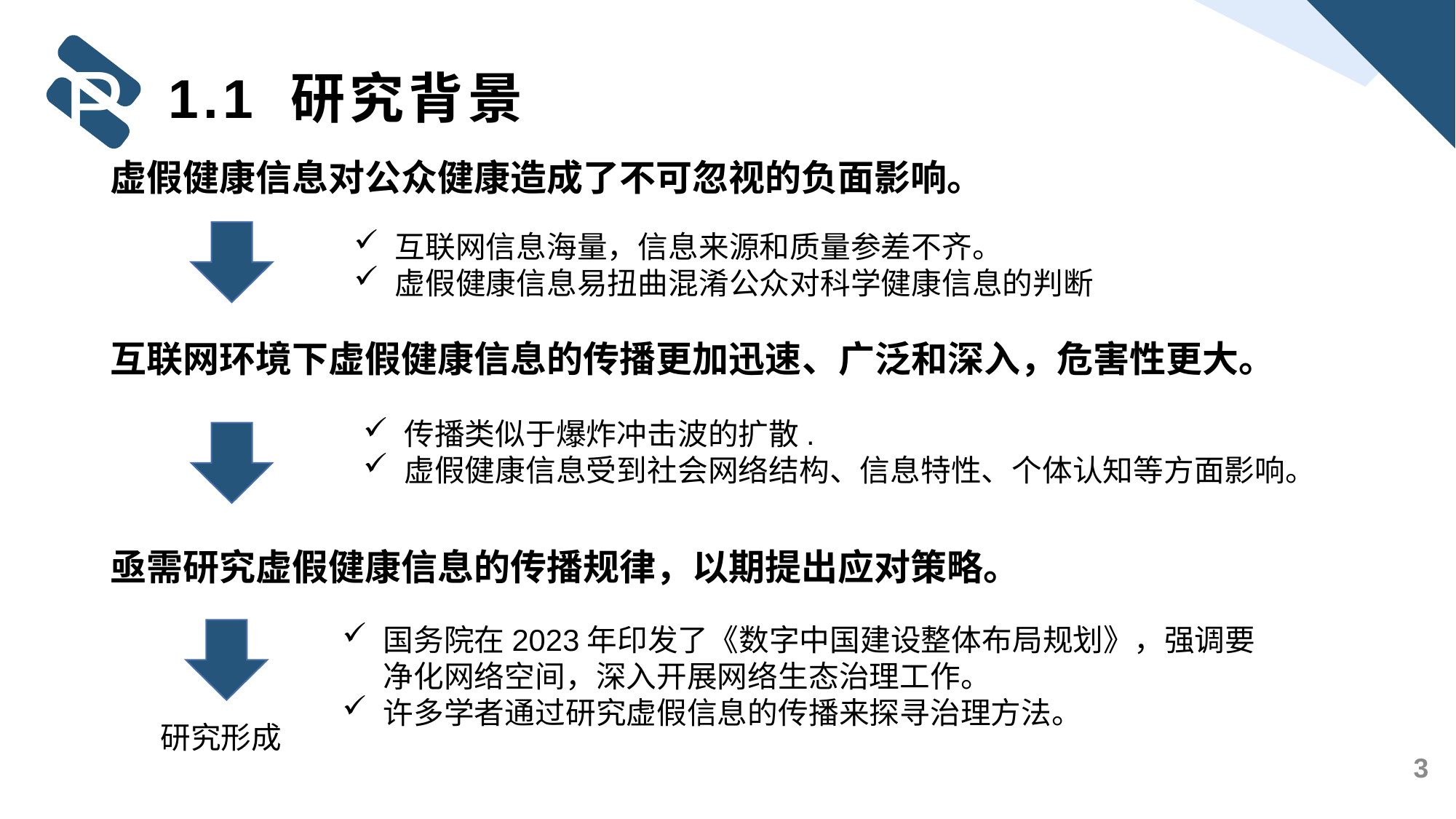

P

1.1 研究背景
虚假健康信息对公众健康造成了不可忽视的负面影响。

互联网信息海量，信息来源和质量参差不齐。
虚假健康信息易扭曲混淆公众对科学健康信息的判断
互联网环境下虚假健康信息的传播更加迅速、广泛和深入，危害性更大。

传播类似于爆炸冲击波的扩散.
虚假健康信息受到社会网络结构、信息特性、个体认知等方面影响。

亟需研究虚假健康信息的传播规律，以期提出应对策略。
国务院在2023年印发了《数字中国建设整体布局规划》，强调要净化网络空间，深入开展网络生态治理工作。
许多学者通过研究虚假信息的传播来探寻治理方法。

研究形成
3